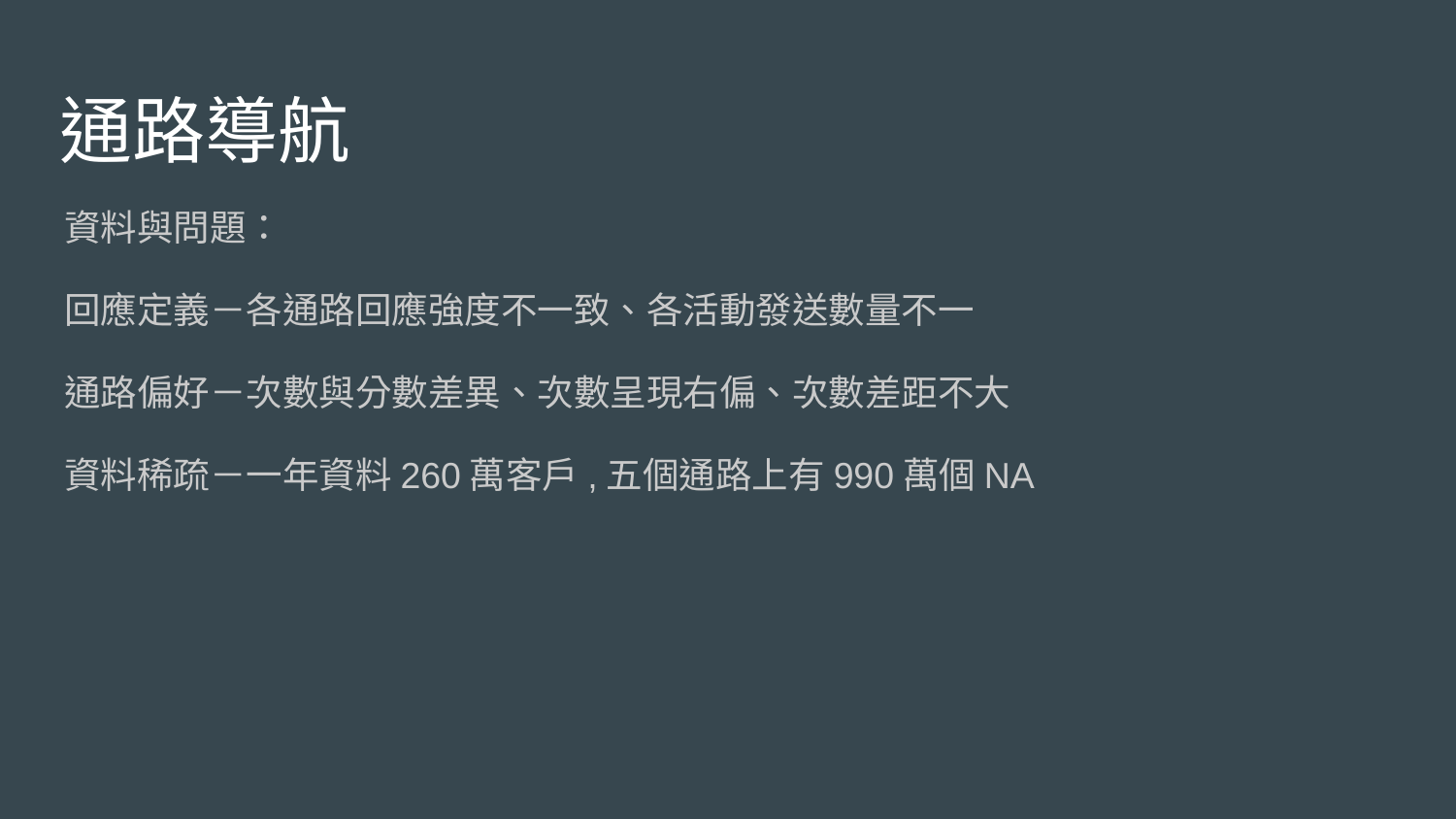

# 通路導航
資料與問題：
回應定義－各通路回應強度不一致、各活動發送數量不一
通路偏好－次數與分數差異、次數呈現右偏、次數差距不大
資料稀疏－一年資料260萬客戶,五個通路上有990萬個NA